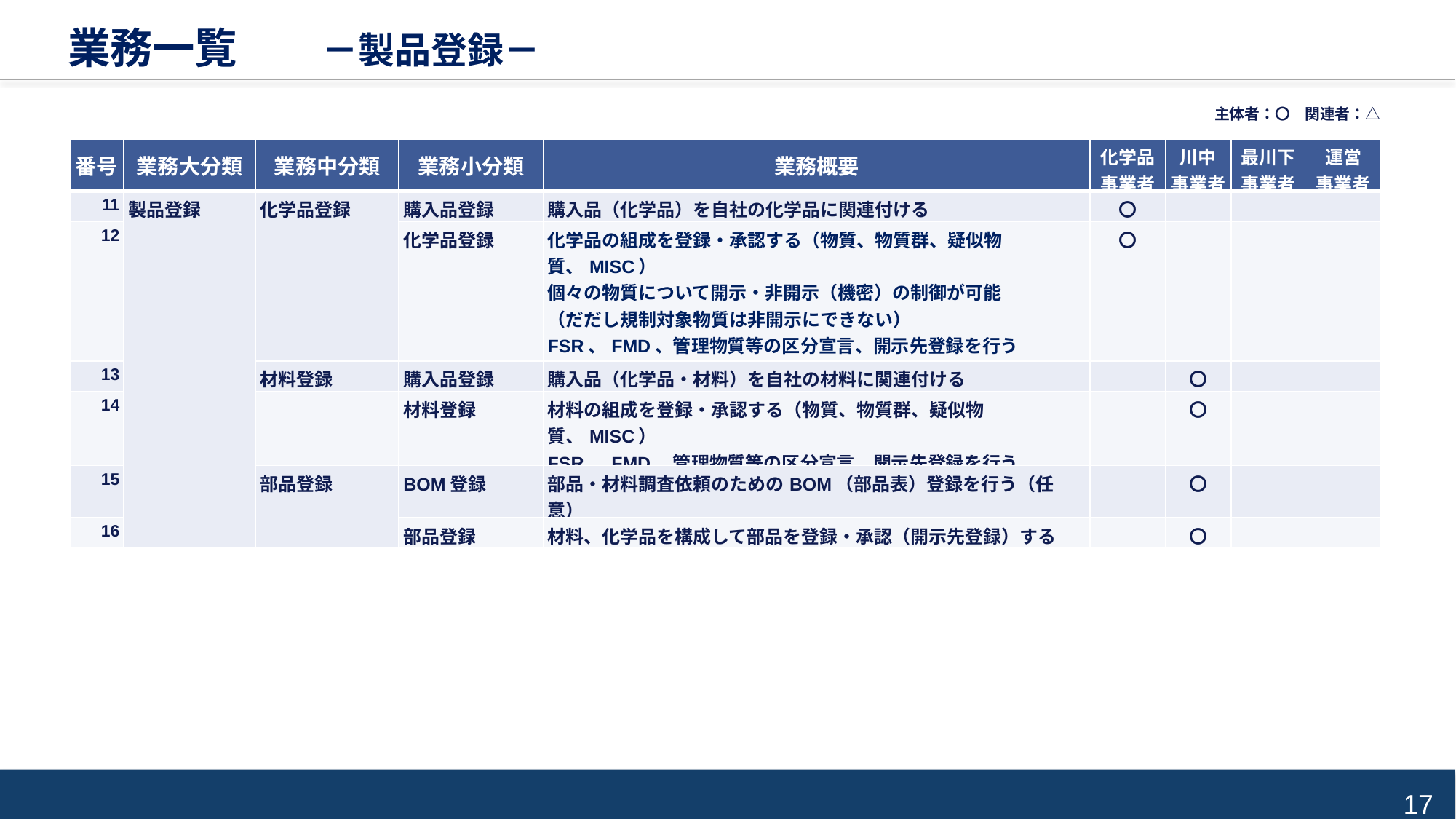

業務一覧　　－製品登録－
主体者：〇　関連者：△
| 番号 | 業務大分類 | 業務中分類 | 業務小分類 | 業務概要 | 化学品 事業者 | 川中 事業者 | 最川下 事業者 | 運営 事業者 |
| --- | --- | --- | --- | --- | --- | --- | --- | --- |
| 11 | 製品登録 | 化学品登録 | 購入品登録 | 購入品（化学品）を自社の化学品に関連付ける | 〇 |  |  |  |
| 12 |  |  | 化学品登録 | 化学品の組成を登録・承認する（物質、物質群、疑似物質、MISC） 個々の物質について開示・非開示（機密）の制御が可能 （だだし規制対象物質は非開示にできない） FSR、FMD、管理物質等の区分宣言、開示先登録を行う （開示先とは一般公開、特定の企業向けを選択） | 〇 |  |  |  |
| 13 |  | 材料登録 | 購入品登録 | 購入品（化学品・材料）を自社の材料に関連付ける |  | 〇 |  |  |
| 14 |  |  | 材料登録 | 材料の組成を登録・承認する（物質、物質群、疑似物質、MISC） FSR、FMD、管理物質等の区分宣言、開示先登録を行う |  | 〇 |  |  |
| 15 |  | 部品登録 | BOM登録 | 部品・材料調査依頼のためのBOM（部品表）登録を行う（任意） |  | 〇 |  |  |
| 16 |  |  | 部品登録 | 材料、化学品を構成して部品を登録・承認（開示先登録）する |  | 〇 |  |  |